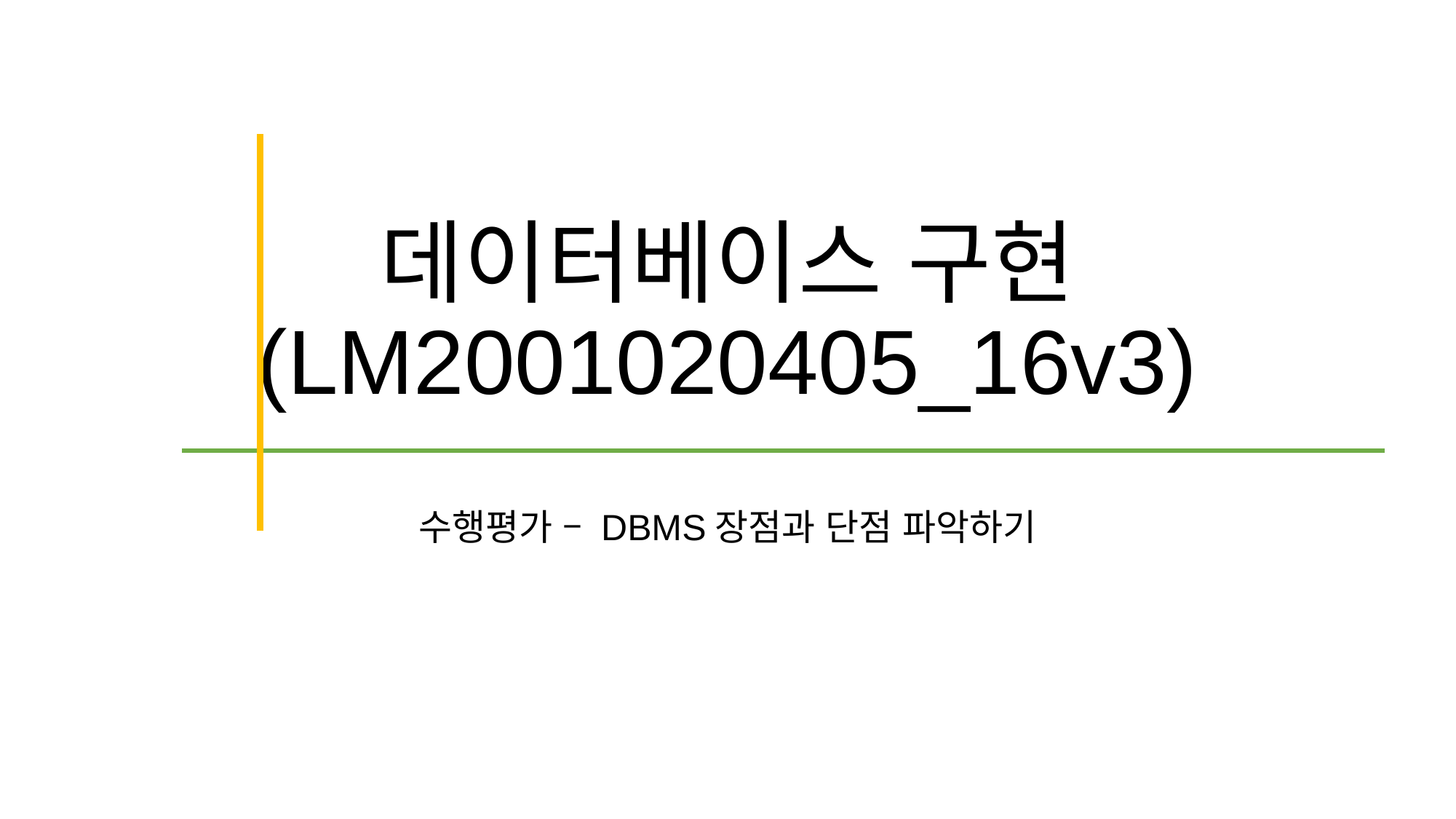

# 데이터베이스 구현 (LM2001020405_16v3)
수행평가 – DBMS장점과 단점 파악하기